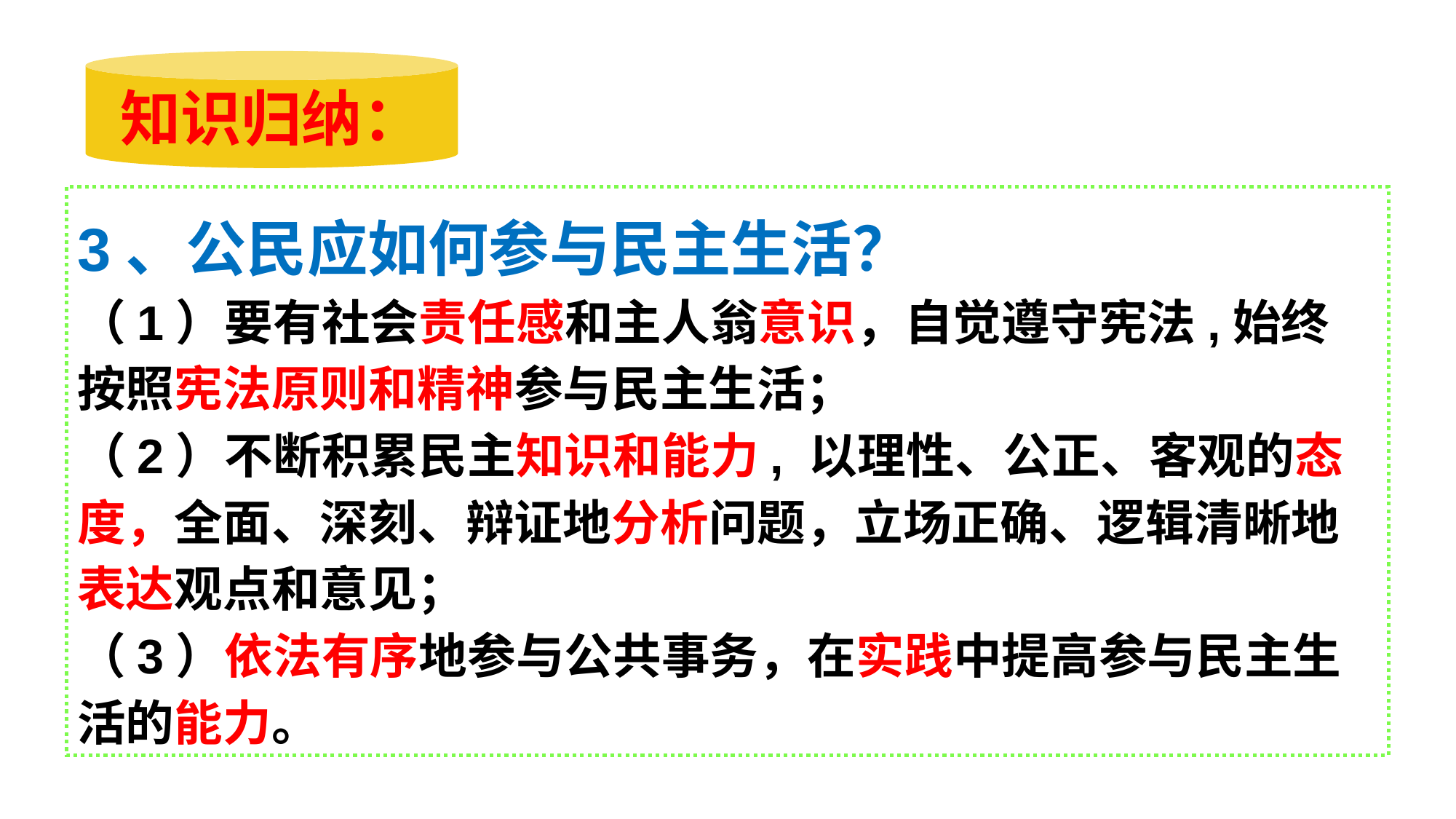

知识归纳：
3、公民应如何参与民主生活？
（1）要有社会责任感和主人翁意识，自觉遵守宪法,始终按照宪法原则和精神参与民主生活；
（2）不断积累民主知识和能力, 以理性、公正、客观的态度，全面、深刻、辩证地分析问题，立场正确、逻辑清晰地表达观点和意见；
（3）依法有序地参与公共事务，在实践中提高参与民主生活的能力。